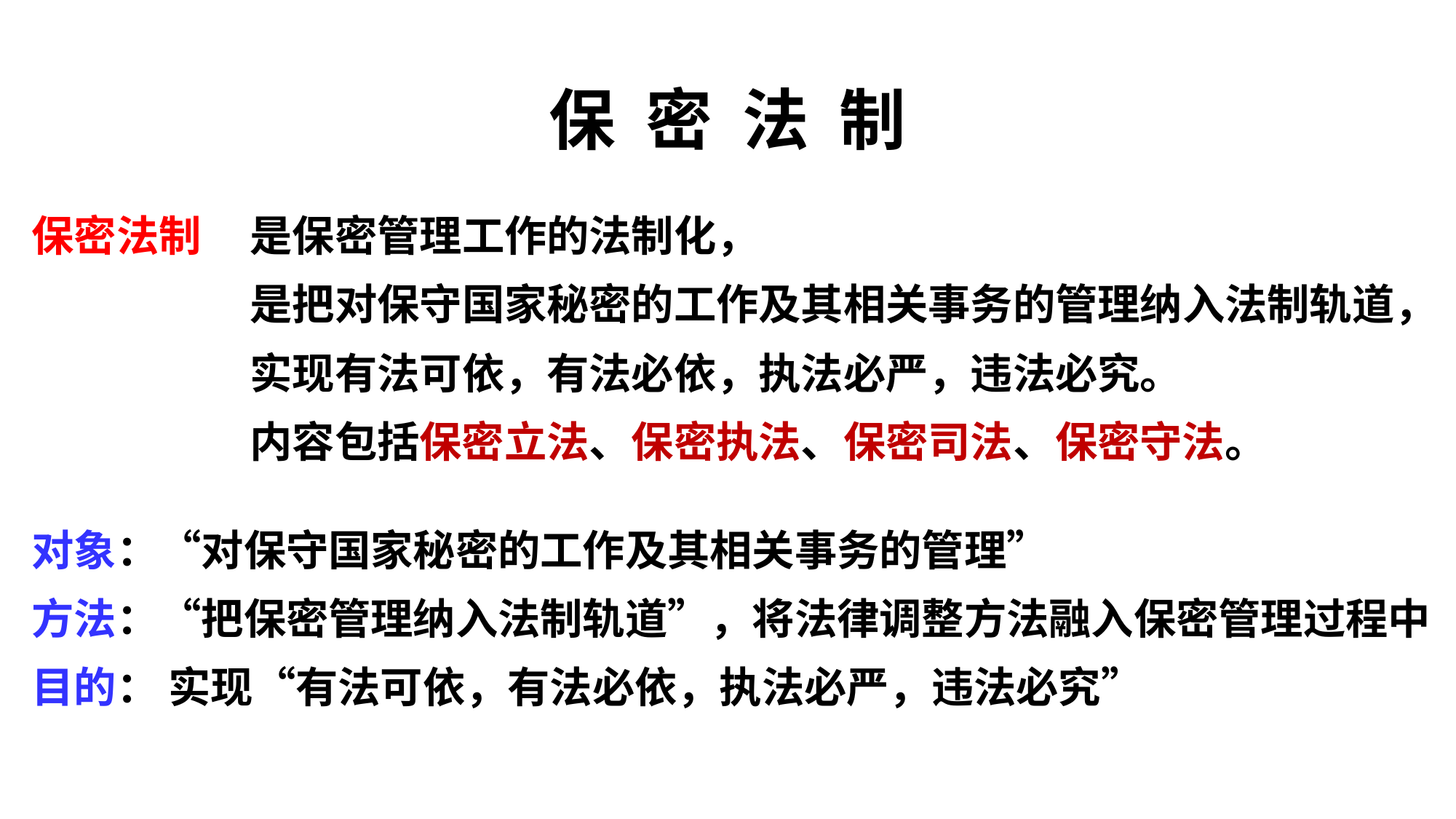

# 保  密  法  制
保密法制	是保密管理工作的法制化，
		是把对保守国家秘密的工作及其相关事务的管理纳入法制轨道，
		实现有法可依，有法必依，执法必严，违法必究。
		内容包括保密立法、保密执法、保密司法、保密守法。

对象：“对保守国家秘密的工作及其相关事务的管理”
方法：“把保密管理纳入法制轨道”，将法律调整方法融入保密管理过程中
目的： 实现“有法可依，有法必依，执法必严，违法必究”